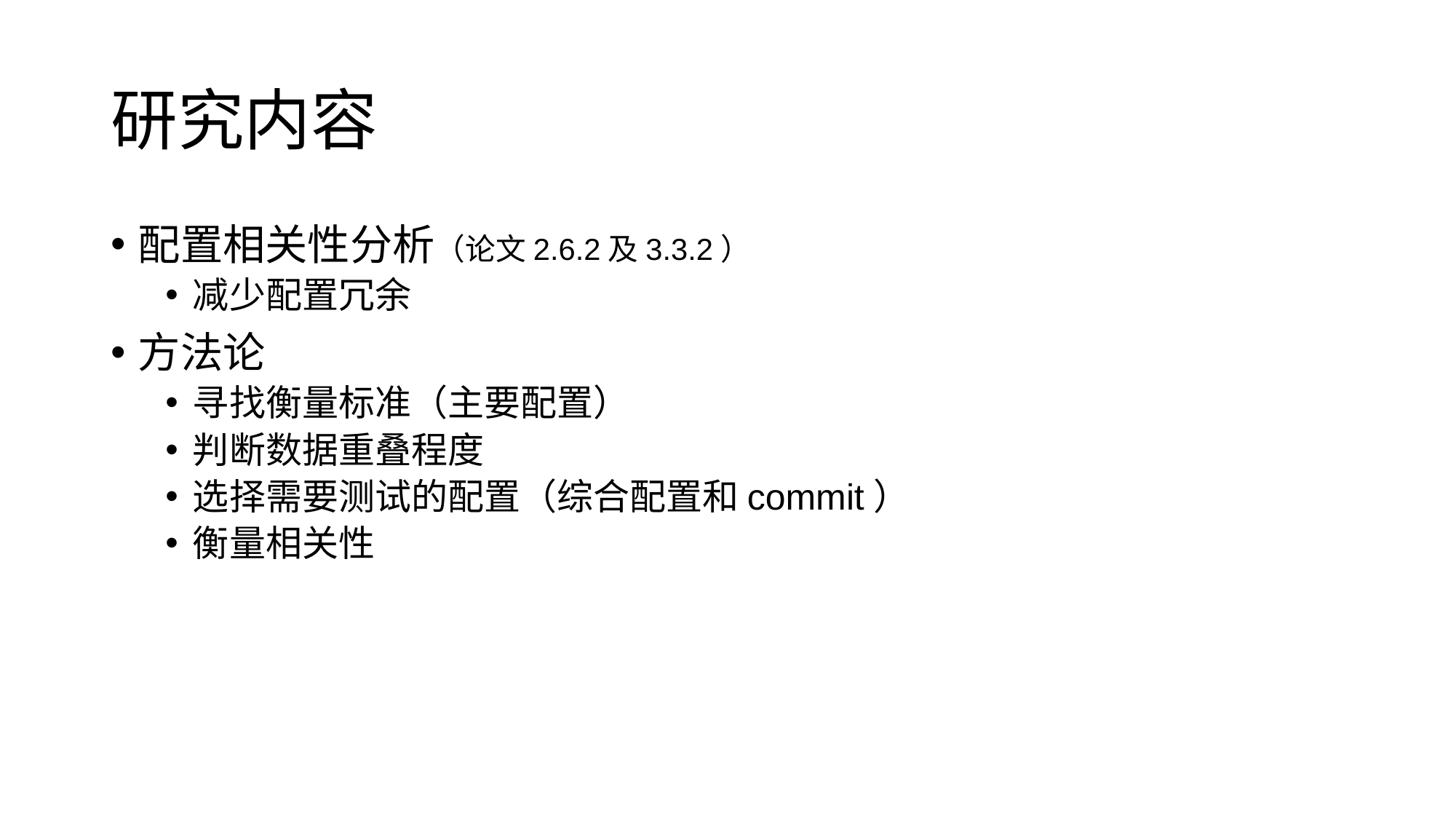

# 研究内容
配置相关性分析（论文2.6.2及3.3.2）
减少配置冗余
方法论
寻找衡量标准（主要配置）
判断数据重叠程度
选择需要测试的配置（综合配置和commit）
衡量相关性